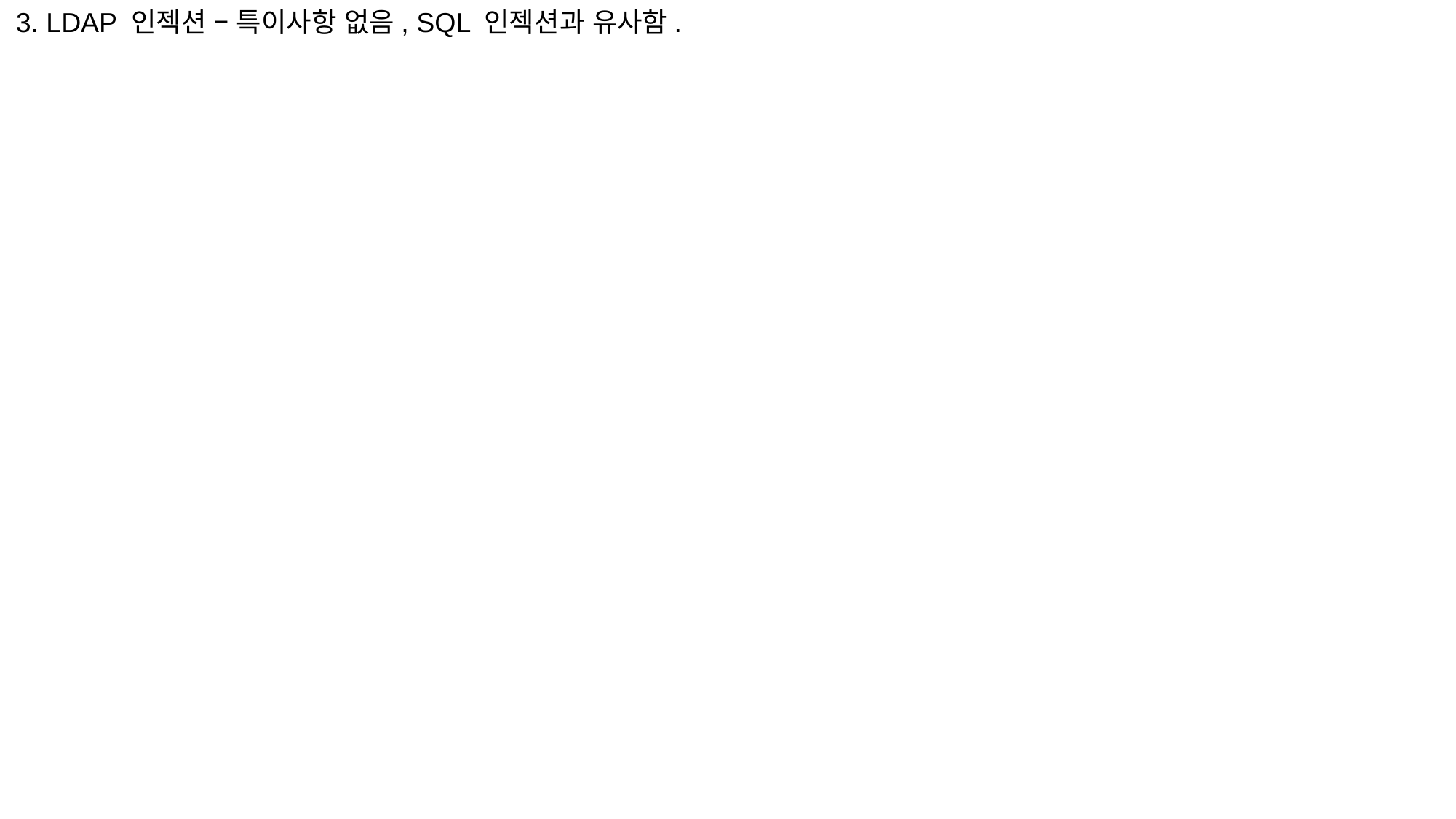

3. LDAP 인젝션 – 특이사항 없음, SQL 인젝션과 유사함.